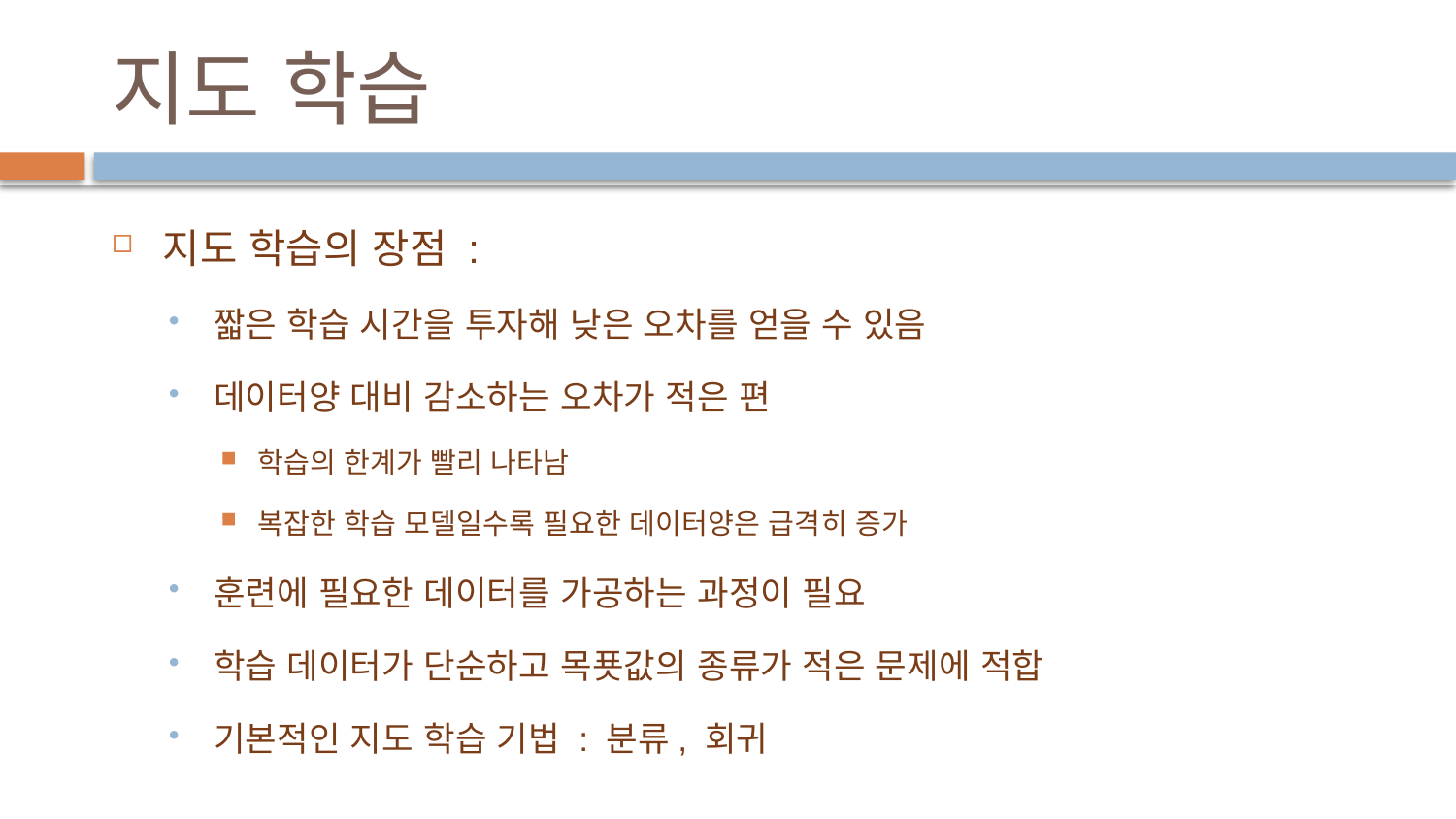

# 지도 학습
지도 학습의 장점 :
짧은 학습 시간을 투자해 낮은 오차를 얻을 수 있음
데이터양 대비 감소하는 오차가 적은 편
학습의 한계가 빨리 나타남
복잡한 학습 모델일수록 필요한 데이터양은 급격히 증가
훈련에 필요한 데이터를 가공하는 과정이 필요
학습 데이터가 단순하고 목푯값의 종류가 적은 문제에 적합
기본적인 지도 학습 기법 : 분류, 회귀